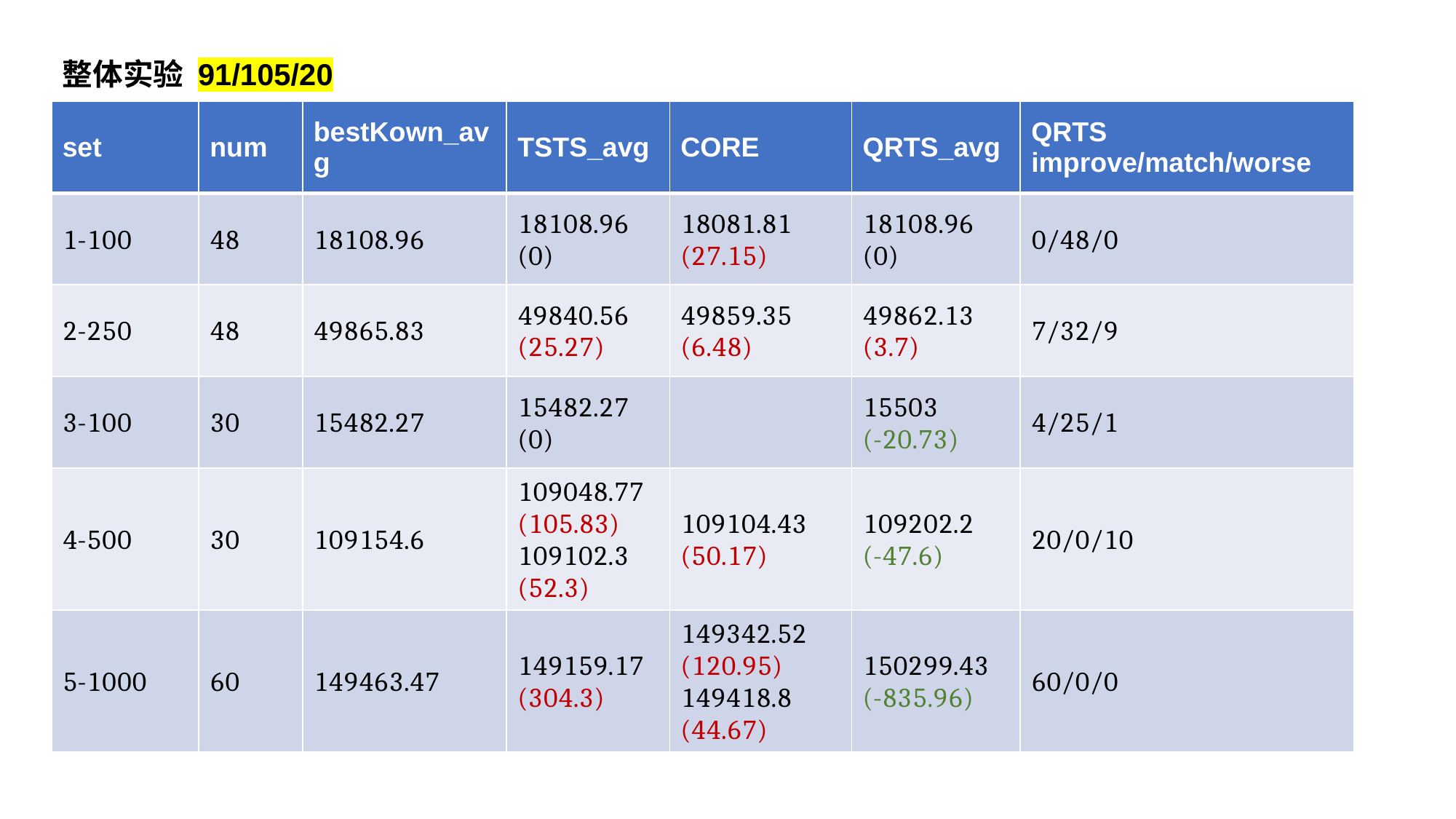

整体实验 91/105/20
| set | num | bestKown\_avg | TSTS\_avg | CORE | QRTS\_avg | QRTS improve/match/worse |
| --- | --- | --- | --- | --- | --- | --- |
| 1-100 | 48 | 18108.96 | 18108.96 (0) | 18081.81 (27.15) | 18108.96 (0) | 0/48/0 |
| 2-250 | 48 | 49865.83 | 49840.56 (25.27) | 49859.35 (6.48) | 49862.13 (3.7) | 7/32/9 |
| 3-100 | 30 | 15482.27 | 15482.27 (0) |  | 15503 (-20.73) | 4/25/1 |
| 4-500 | 30 | 109154.6 | 109048.77 (105.83) 109102.3 (52.3) | 109104.43 (50.17) | 109202.2 (-47.6) | 20/0/10 |
| 5-1000 | 60 | 149463.47 | 149159.17 (304.3) | 149342.52 (120.95) 149418.8 (44.67) | 150299.43 (-835.96) | 60/0/0 |